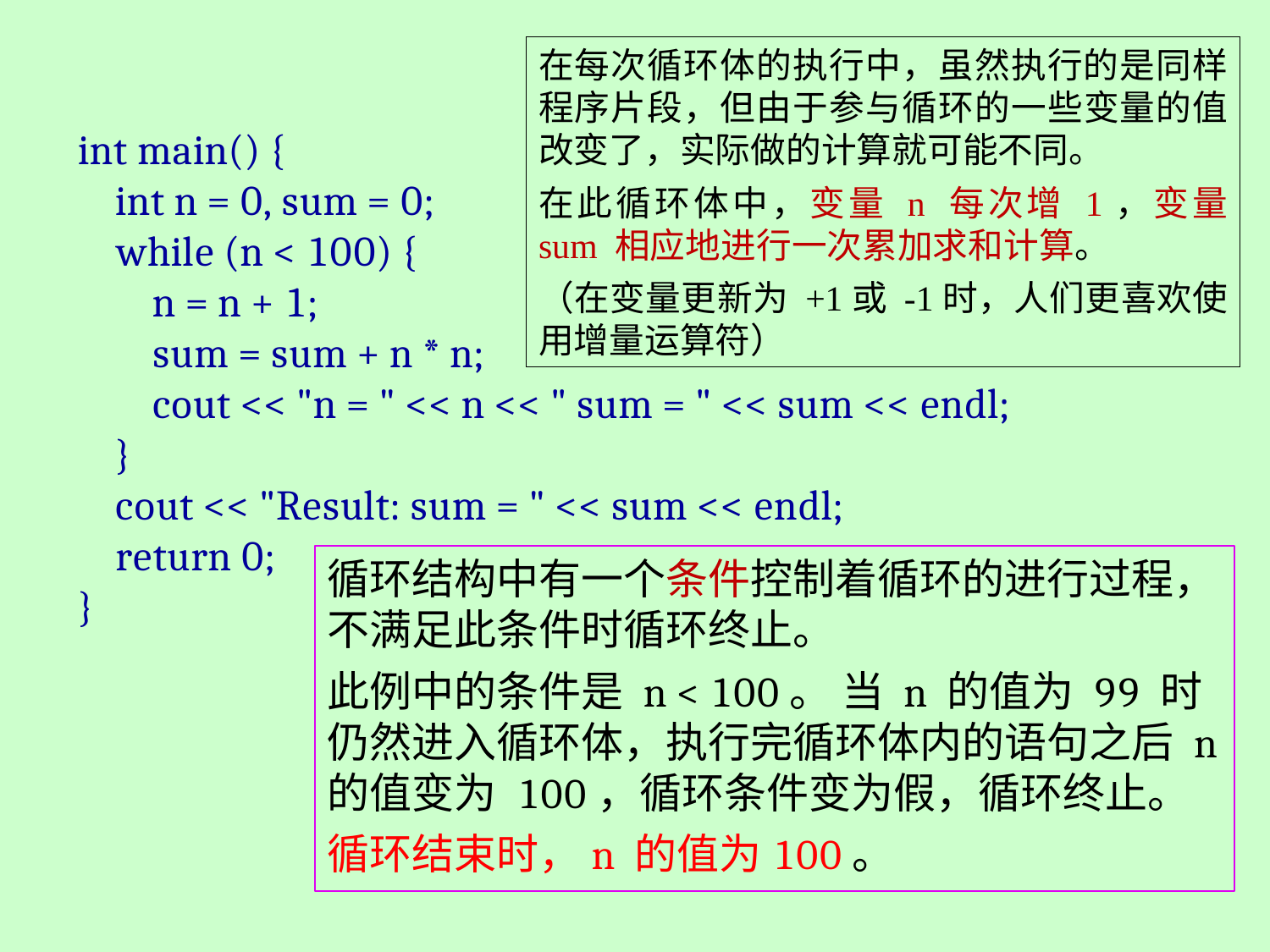

在每次循环体的执行中，虽然执行的是同样程序片段，但由于参与循环的一些变量的值改变了，实际做的计算就可能不同。
在此循环体中，变量 n 每次增 1，变量 sum 相应地进行一次累加求和计算。
（在变量更新为 +1或 -1时，人们更喜欢使用增量运算符）
int main() {
    int n = 0, sum = 0;
    while (n < 100) {
        n = n + 1;
        sum = sum + n * n;
        cout << "n = " << n << " sum = " << sum << endl;
    }
    cout << "Result: sum = " << sum << endl;
    return 0;
}
循环结构中有一个条件控制着循环的进行过程，不满足此条件时循环终止。
此例中的条件是 n < 100。 当 n 的值为 99 时仍然进入循环体，执行完循环体内的语句之后 n 的值变为 100，循环条件变为假，循环终止。
循环结束时，n 的值为100。
48